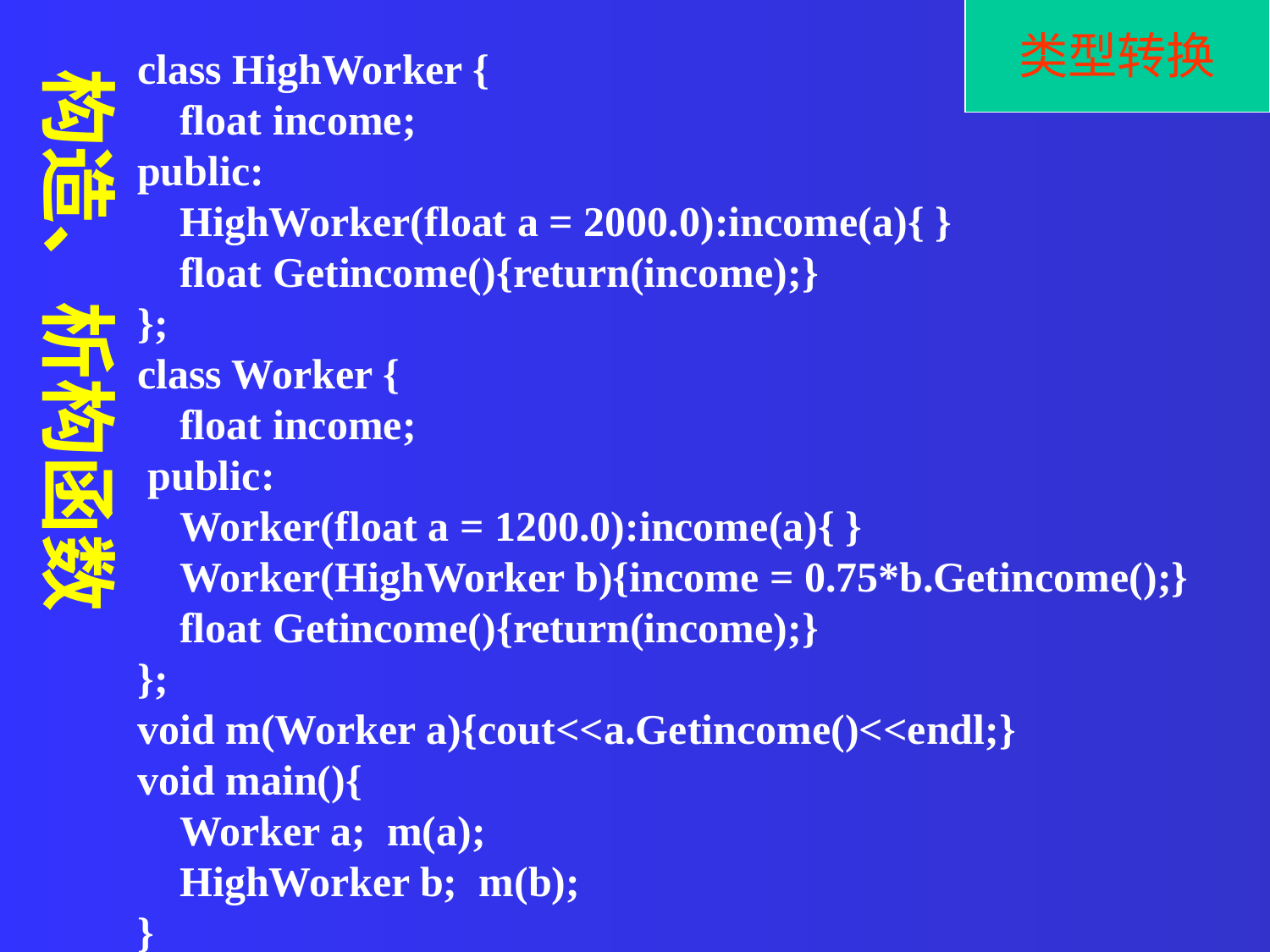

类型转换
class HighWorker {
    float income;
public:
    HighWorker(float a = 2000.0):income(a){ }
    float Getincome(){return(income);}
};
class Worker {
    float income;
 public:
    Worker(float a = 1200.0):income(a){ }
    Worker(HighWorker b){income = 0.75*b.Getincome();}
    float Getincome(){return(income);}
};
void m(Worker a){cout<<a.Getincome()<<endl;}
void main(){
    Worker a;  m(a);
    HighWorker b;  m(b);
}

构造、析构函数